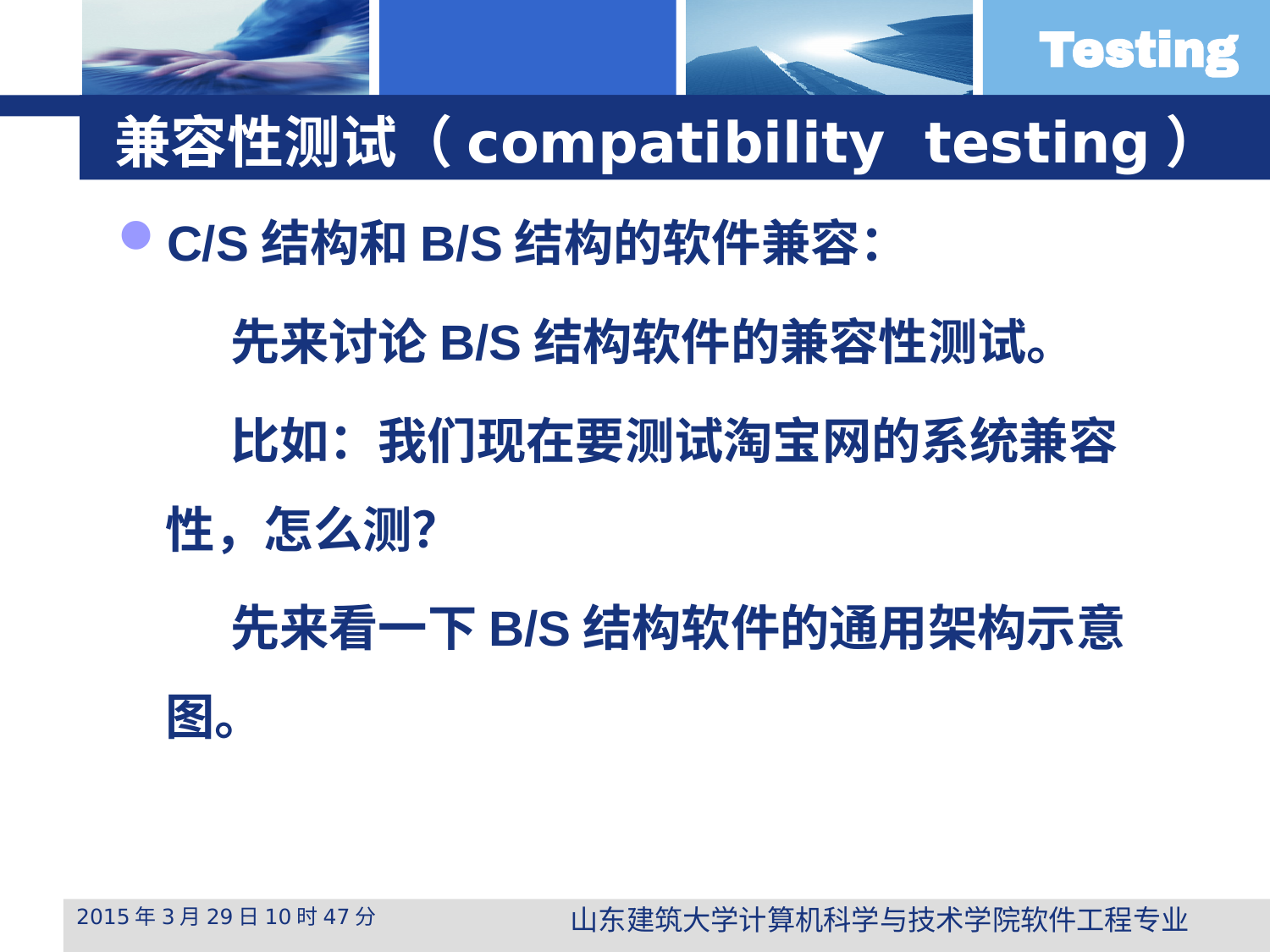

# 兼容性测试（compatibility  testing）
C/S结构和B/S结构的软件兼容：
         先来讨论B/S结构软件的兼容性测试。
         比如：我们现在要测试淘宝网的系统兼容性，怎么测？
         先来看一下B/S结构软件的通用架构示意图。
山东建筑大学计算机科学与技术学院软件工程专业
2015年3月29日10时47分